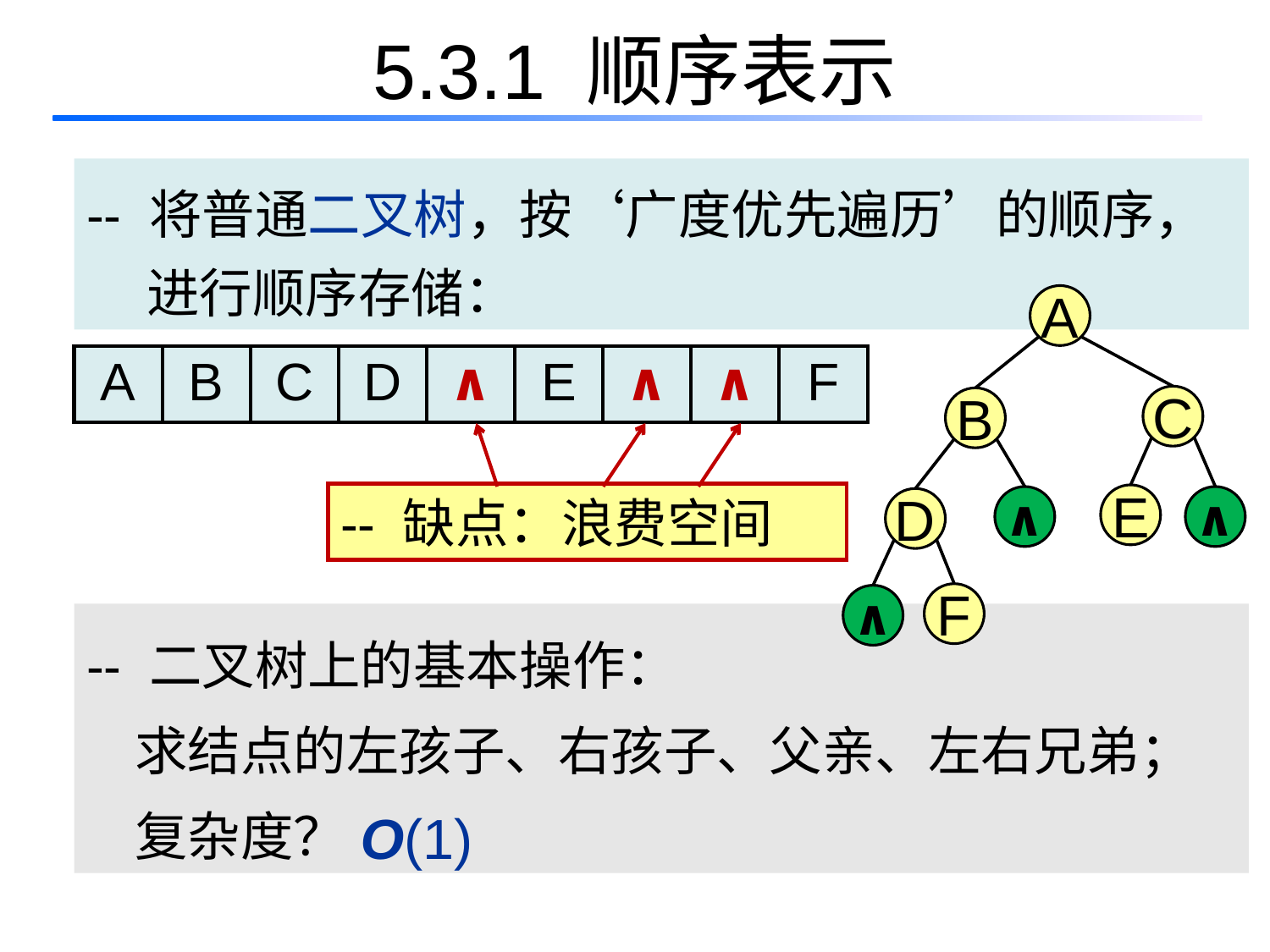

# 5.3.1 顺序表示

-- 将普通二叉树，按‘广度优先遍历’的顺序，
    进行顺序存储：
A
| A | B | C | D | ∧ | E | ∧ | ∧ | F |
| --- | --- | --- | --- | --- | --- | --- | --- | --- |
C
B
-- 缺点：浪费空间
E
∧
∧
D
F
∧
-- 二叉树上的基本操作：
   求结点的左孩子、右孩子、父亲、左右兄弟；
   复杂度？
O(1)